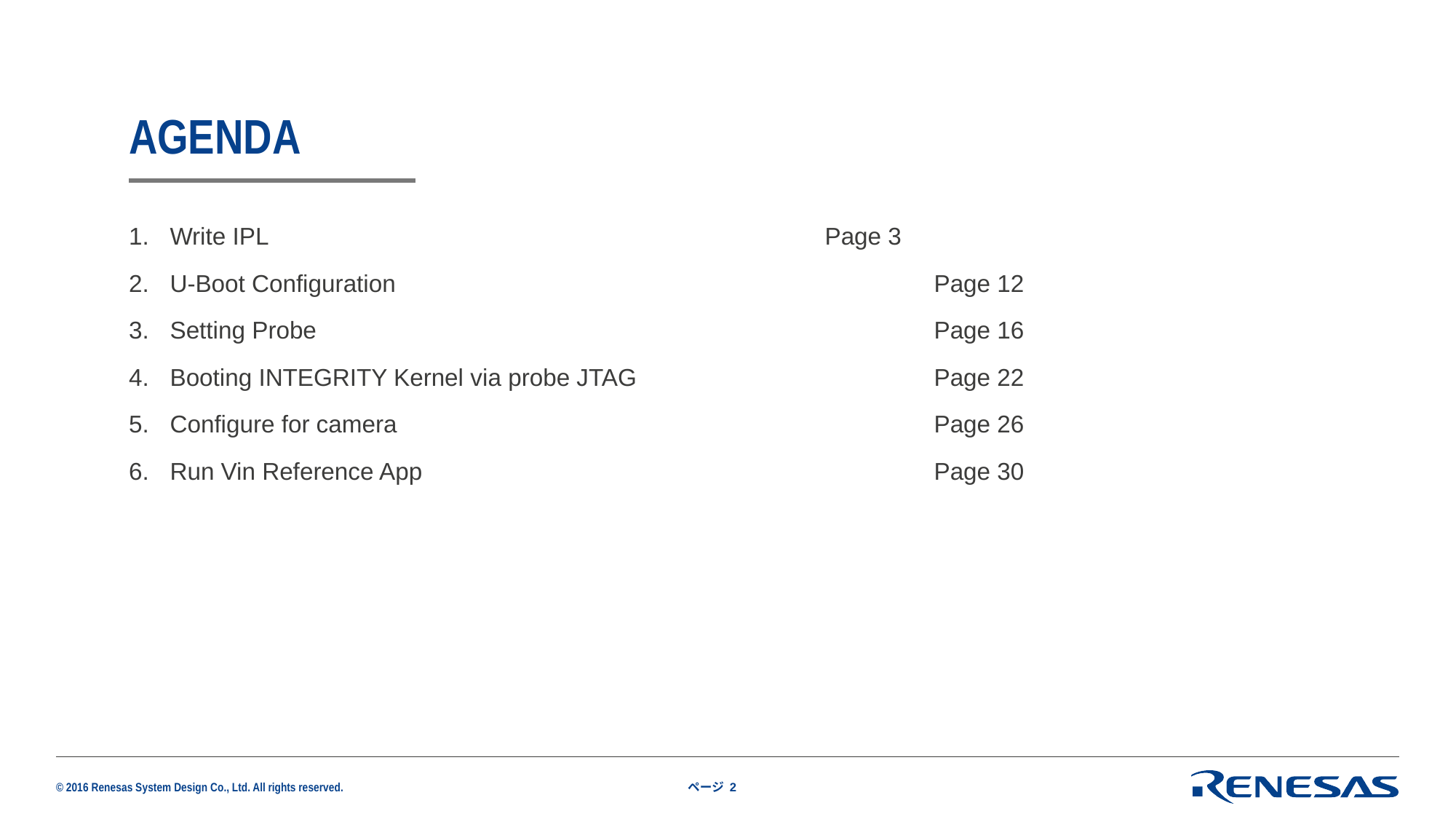

# AGENDA
Write IPL						Page 3
U-Boot Configuration					Page 12
Setting Probe						Page 16
Booting INTEGRITY Kernel via probe JTAG 			Page 22
Configure for camera					Page 26
Run Vin Reference App					Page 30

ページ 2